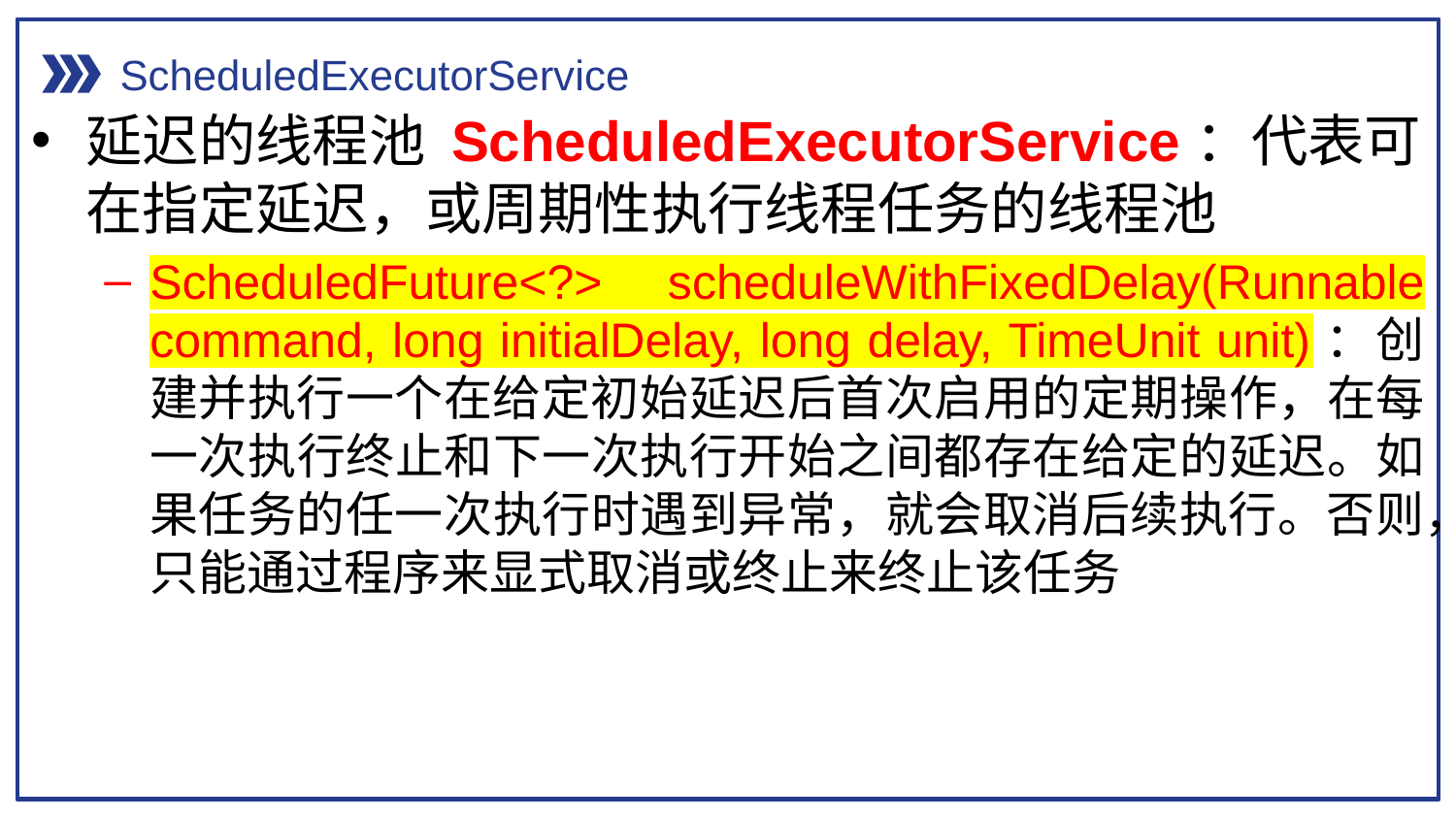

ScheduledExecutorService

延迟的线程池 ScheduledExecutorService：代表可在指定延迟，或周期性执行线程任务的线程池
ScheduledFuture<?> scheduleWithFixedDelay(Runnable command, long initialDelay, long delay, TimeUnit unit)：创建并执行一个在给定初始延迟后首次启用的定期操作，在每一次执行终止和下一次执行开始之间都存在给定的延迟。如果任务的任一次执行时遇到异常，就会取消后续执行。否则，只能通过程序来显式取消或终止来终止该任务